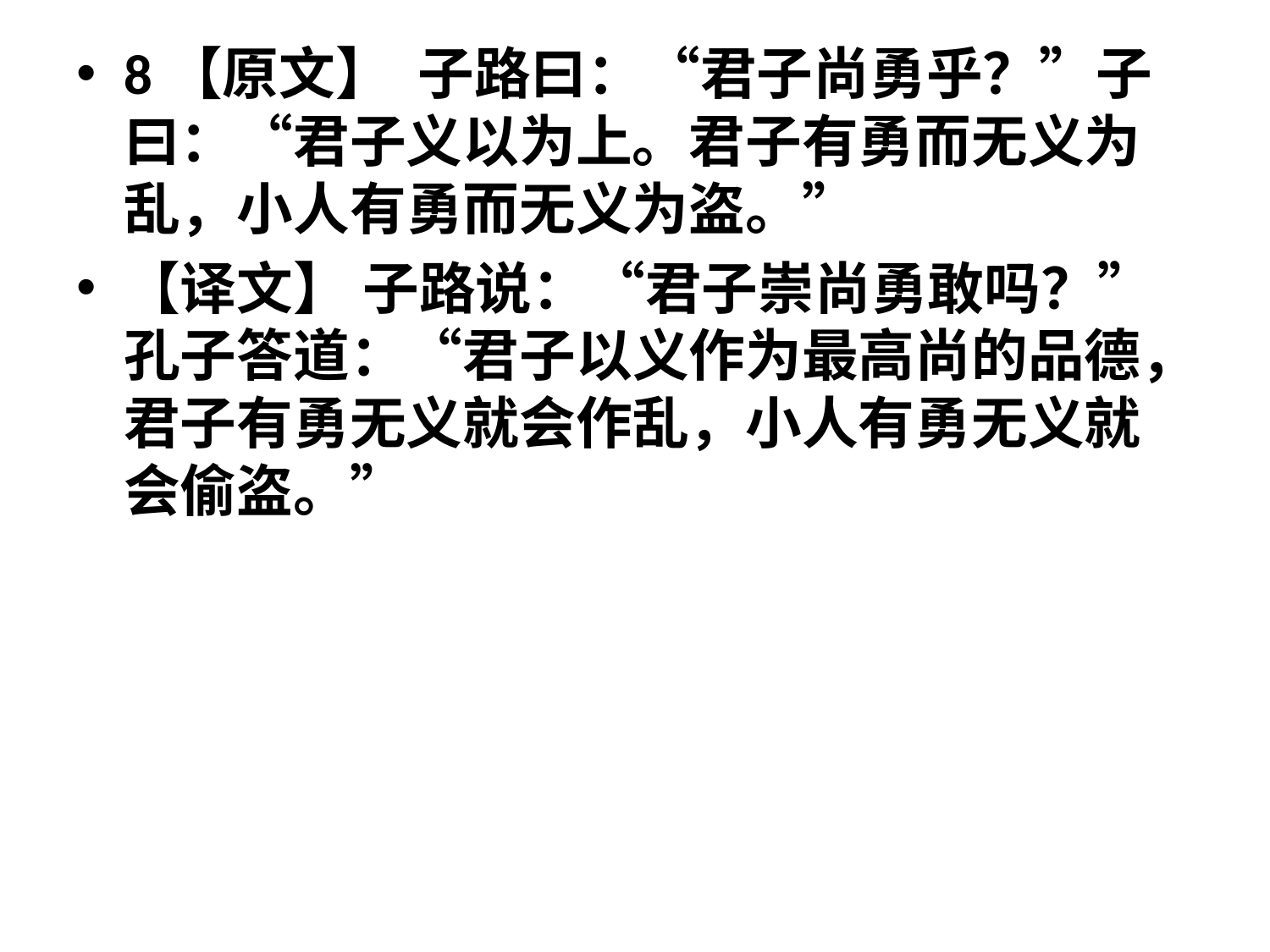

# 8【原文】  子路曰：“君子尚勇乎？”子曰：“君子义以为上。君子有勇而无义为乱，小人有勇而无义为盗。”
【译文】 子路说：“君子崇尚勇敢吗？”孔子答道：“君子以义作为最高尚的品德，君子有勇无义就会作乱，小人有勇无义就会偷盗。”